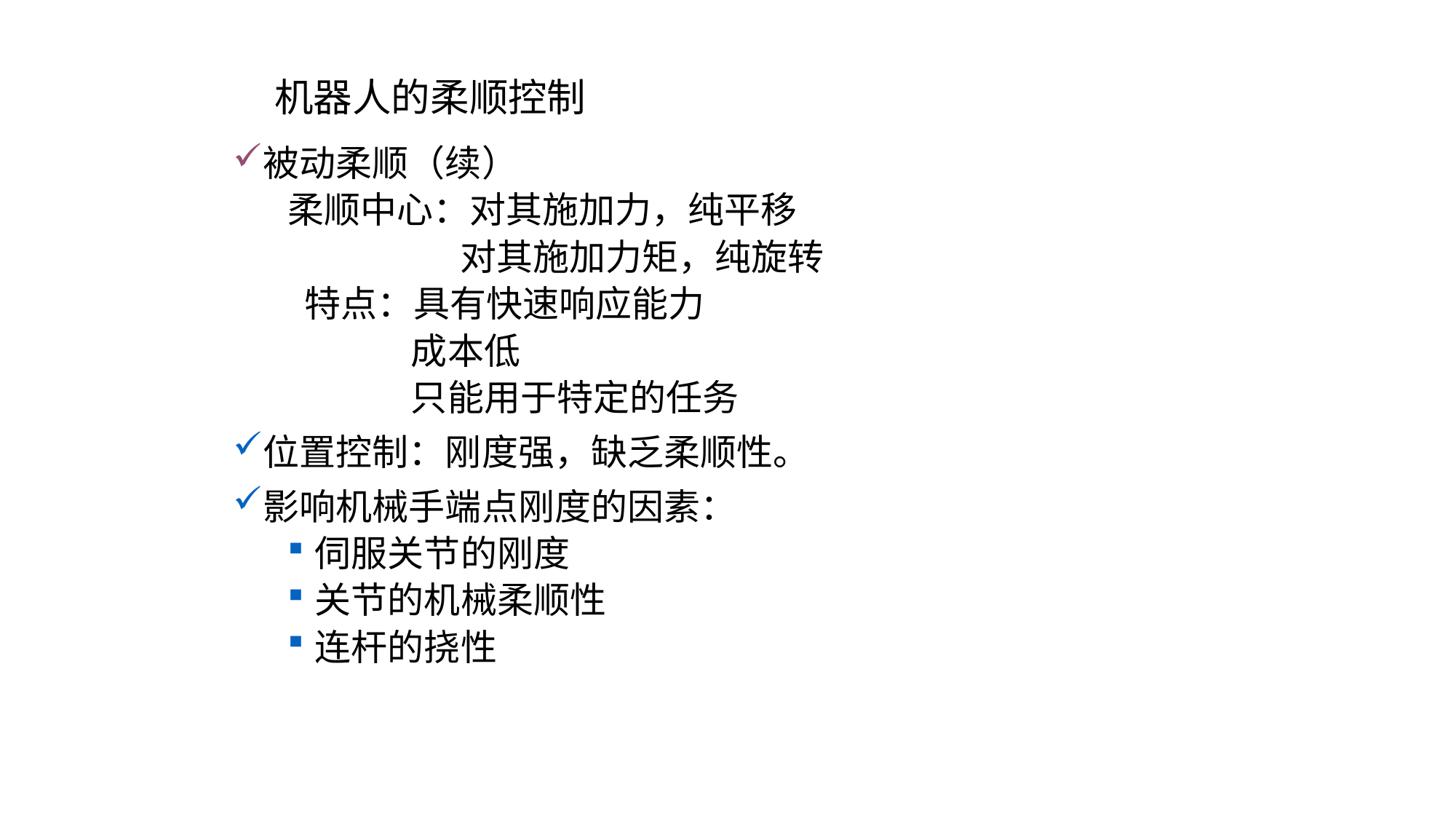

# 机器人的柔顺控制
被动柔顺（续）
柔顺中心：对其施加力，纯平移
                    对其施加力矩，纯旋转
 特点：具有快速响应能力
              成本低
              只能用于特定的任务
位置控制：刚度强，缺乏柔顺性。
影响机械手端点刚度的因素：
伺服关节的刚度
关节的机械柔顺性
连杆的挠性